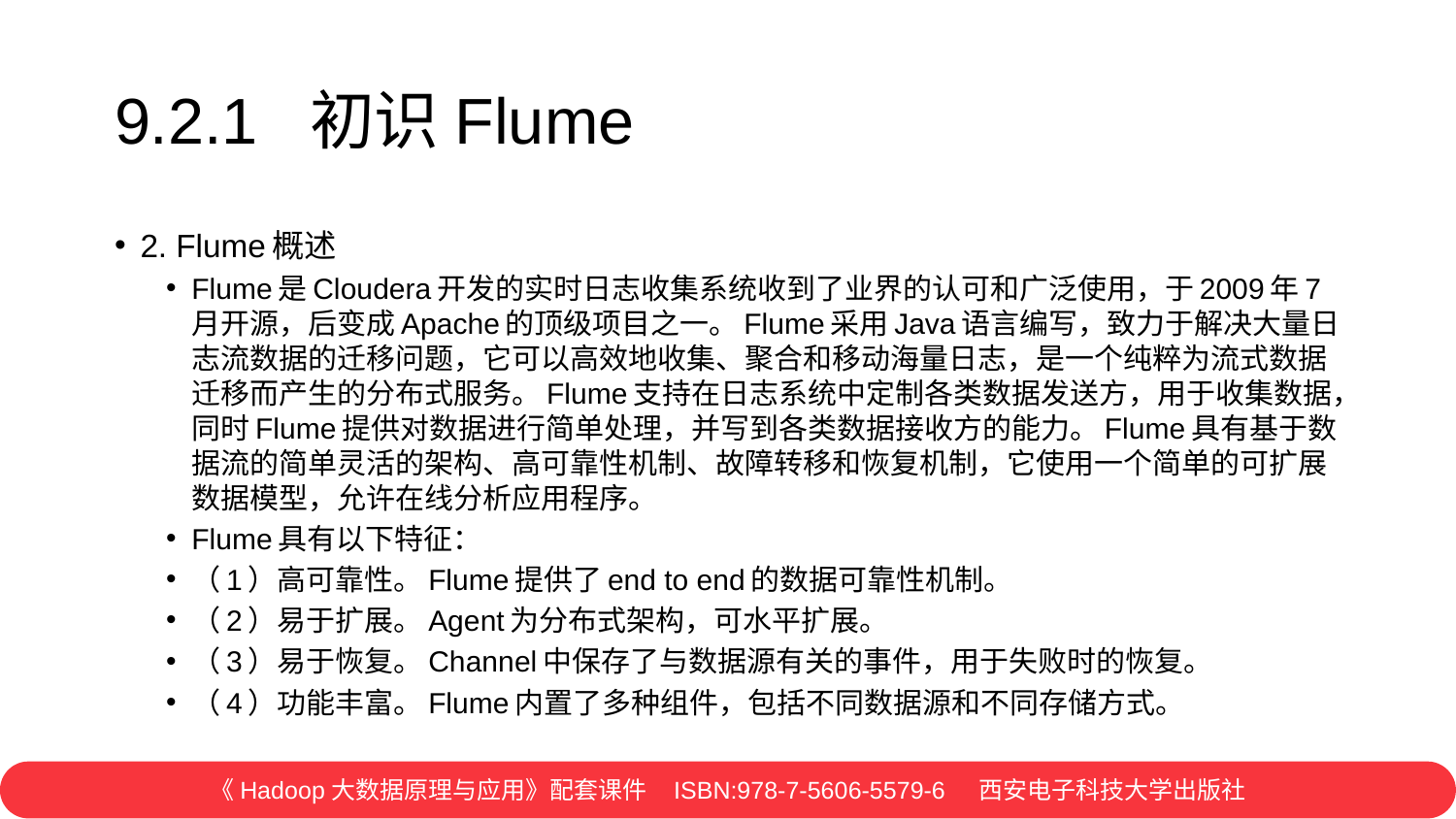

# 9.2.1  初识Flume
2. Flume概述
Flume是Cloudera开发的实时日志收集系统收到了业界的认可和广泛使用，于2009年7月开源，后变成Apache的顶级项目之一。Flume采用Java语言编写，致力于解决大量日志流数据的迁移问题，它可以高效地收集、聚合和移动海量日志，是一个纯粹为流式数据迁移而产生的分布式服务。Flume支持在日志系统中定制各类数据发送方，用于收集数据，同时Flume提供对数据进行简单处理，并写到各类数据接收方的能力。Flume具有基于数据流的简单灵活的架构、高可靠性机制、故障转移和恢复机制，它使用一个简单的可扩展数据模型，允许在线分析应用程序。
Flume具有以下特征：
（1）高可靠性。Flume提供了end to end的数据可靠性机制。
（2）易于扩展。Agent为分布式架构，可水平扩展。
（3）易于恢复。Channel中保存了与数据源有关的事件，用于失败时的恢复。
（4）功能丰富。Flume内置了多种组件，包括不同数据源和不同存储方式。